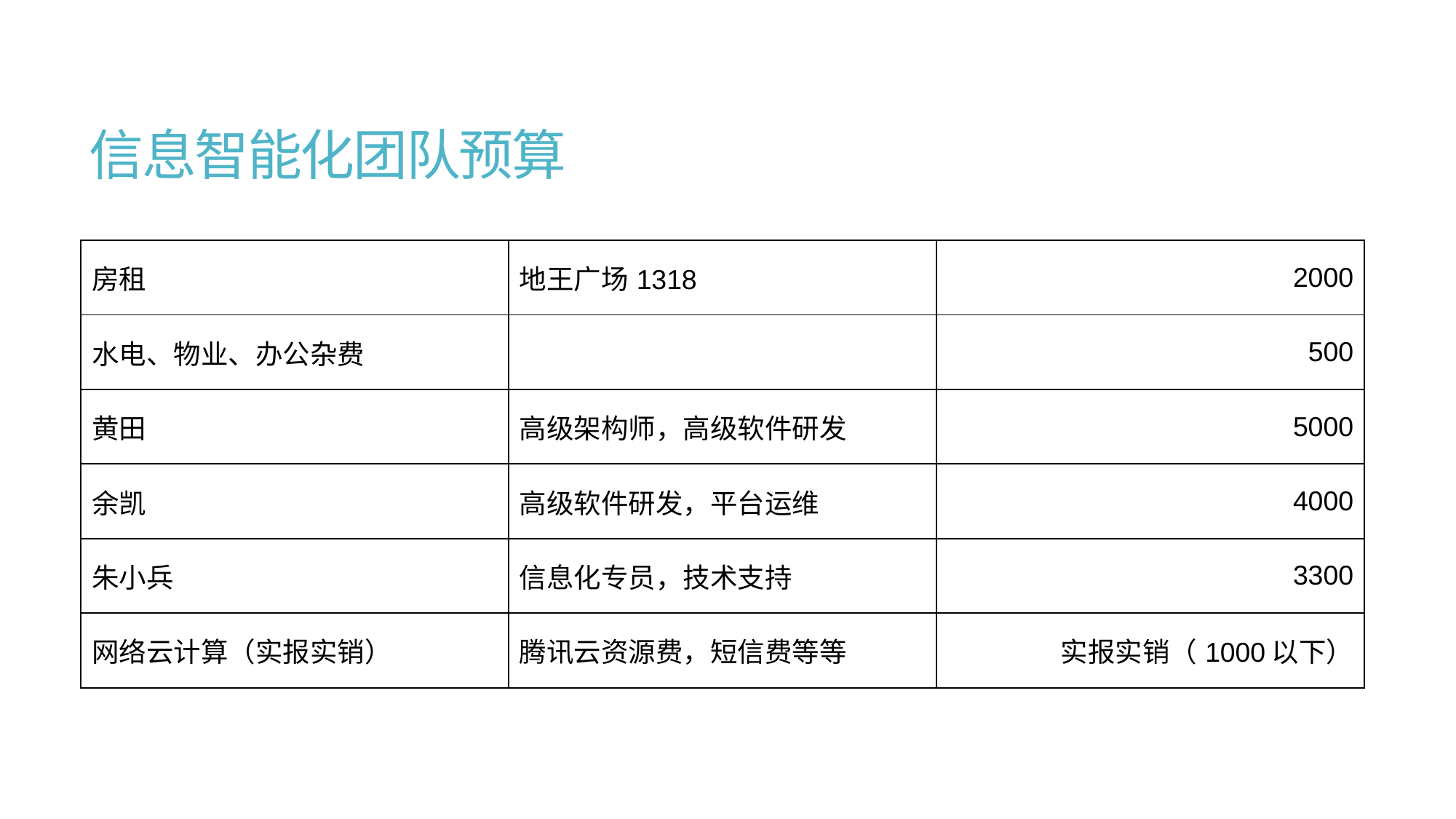

# 信息智能化团队预算
| 房租 | 地王广场1318 | 2000 |
| --- | --- | --- |
| 水电、物业、办公杂费 |  | 500 |
| 黄田 | 高级架构师，高级软件研发 | 5000 |
| 余凯 | 高级软件研发，平台运维 | 4000 |
| 朱小兵 | 信息化专员，技术支持 | 3300 |
| 网络云计算（实报实销） | 腾讯云资源费，短信费等等 | 实报实销（1000以下） |